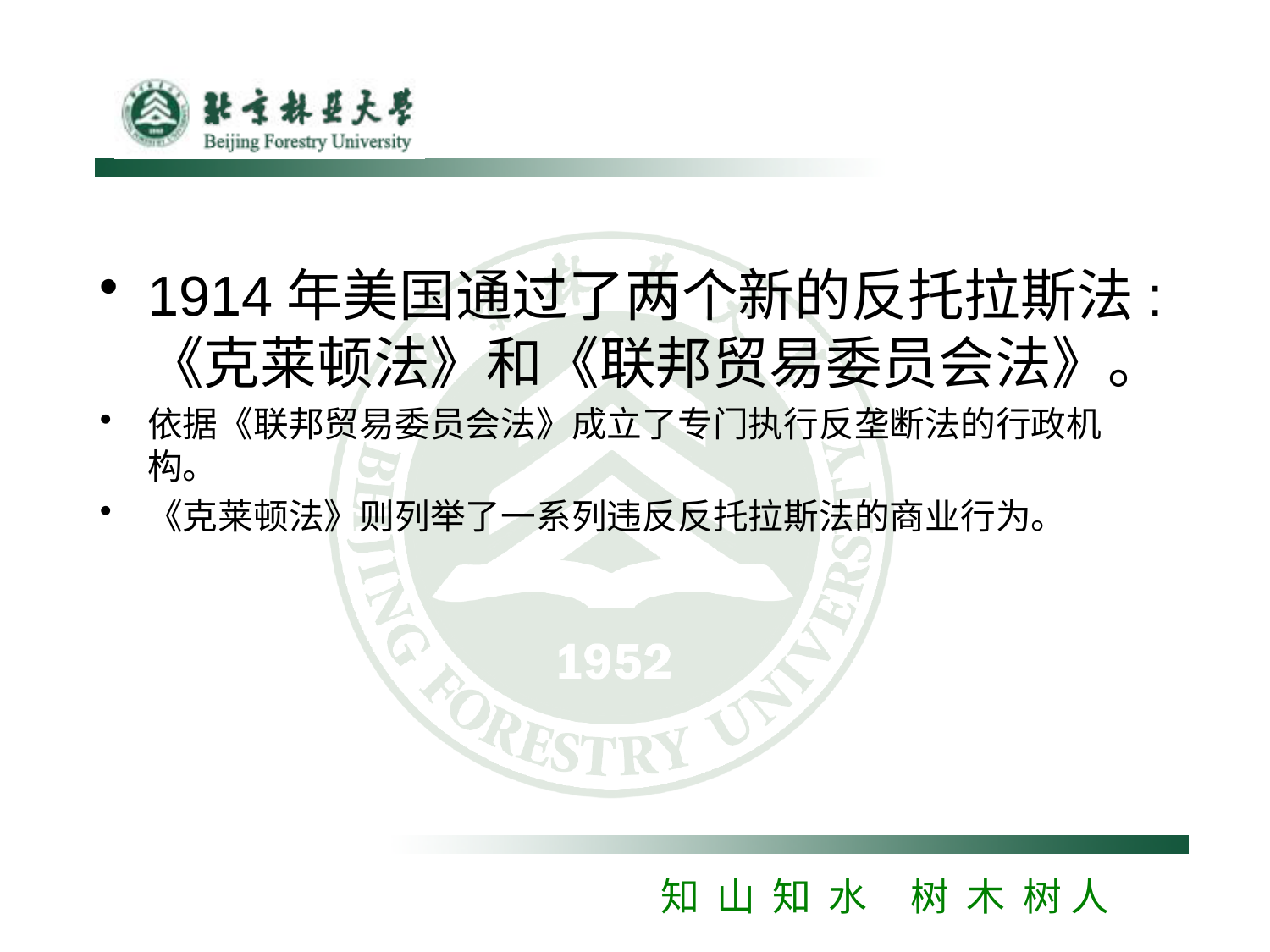

#
1914年美国通过了两个新的反托拉斯法:《克莱顿法》和《联邦贸易委员会法》。
依据《联邦贸易委员会法》成立了专门执行反垄断法的行政机构。
《克莱顿法》则列举了一系列违反反托拉斯法的商业行为。